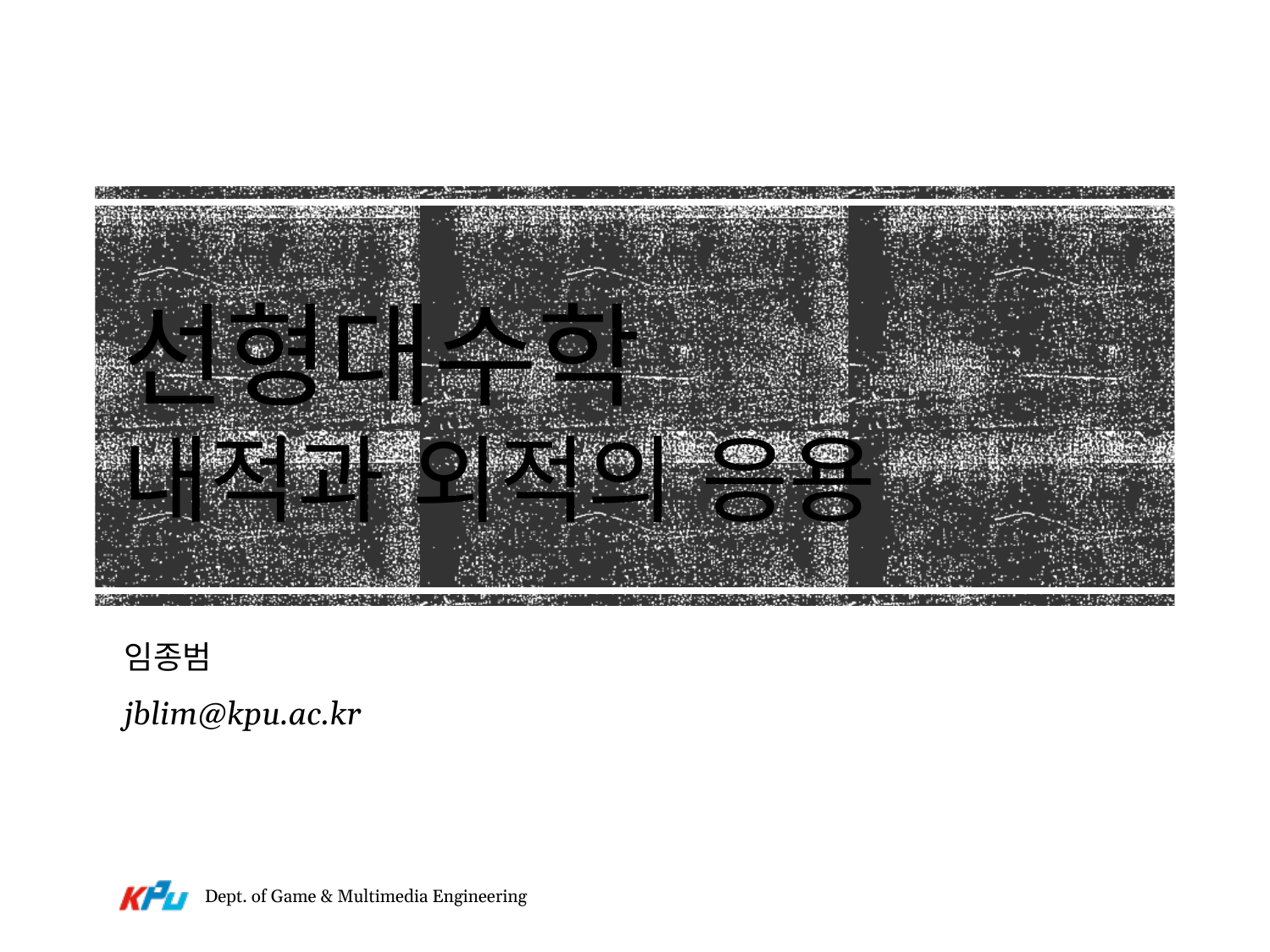

# 선형대수학 내적과 외적의 응용
임종범
jblim@kpu.ac.kr
Dept. of Game & Multimedia Engineering